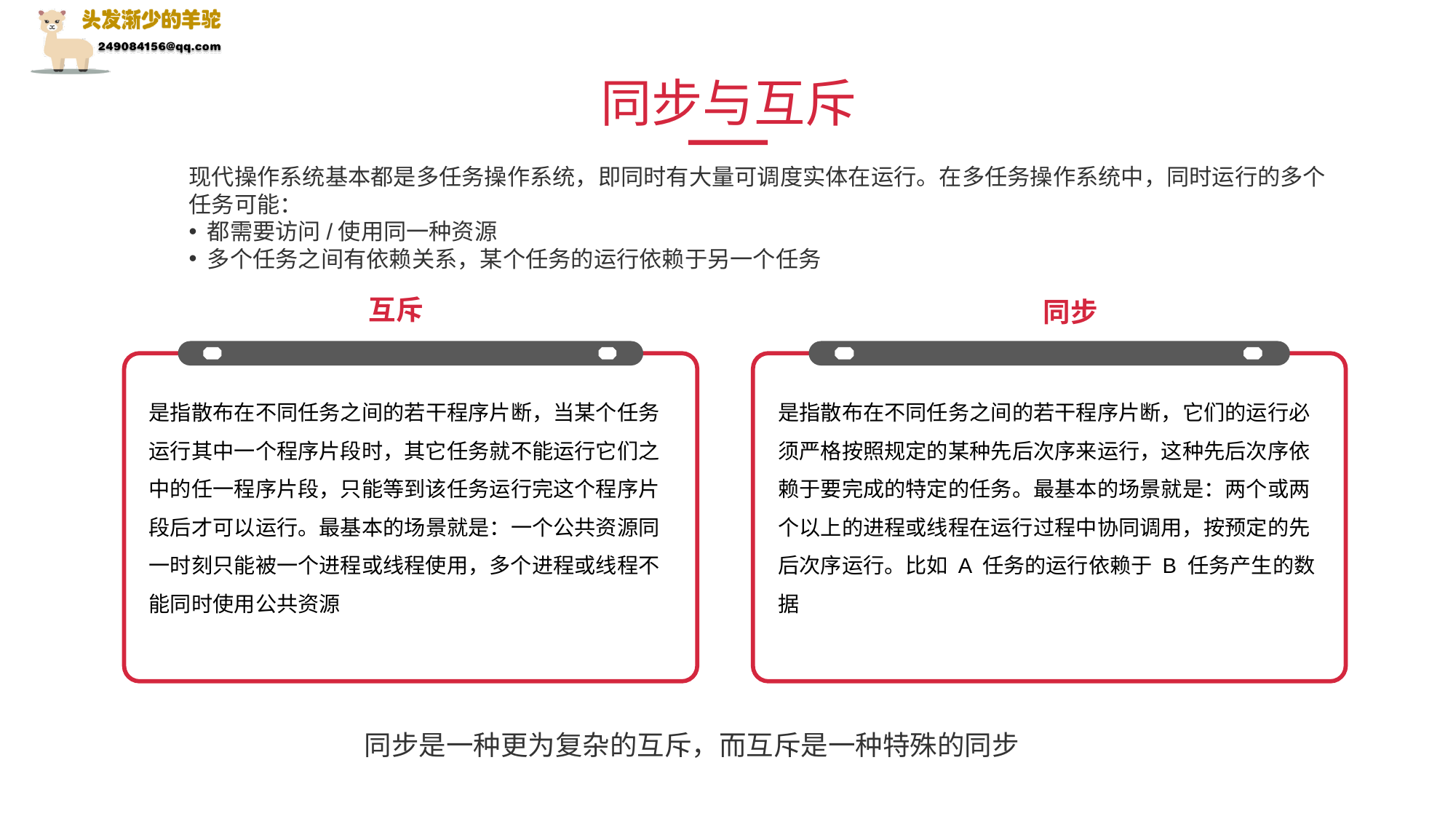

# 同步与互斥

现代操作系统基本都是多任务操作系统，即同时有大量可调度实体在运行。在多任务操作系统中，同时运行的多个任务可能：
 都需要访问/使用同一种资源
 多个任务之间有依赖关系，某个任务的运行依赖于另一个任务
互斥
同步

是指散布在不同任务之间的若干程序片断，它们的运行必须严格按照规定的某种先后次序来运行，这种先后次序依赖于要完成的特定的任务。最基本的场景就是：两个或两个以上的进程或线程在运行过程中协同调用，按预定的先后次序运行。比如 A 任务的运行依赖于 B 任务产生的数据
是指散布在不同任务之间的若干程序片断，当某个任务运行其中一个程序片段时，其它任务就不能运行它们之中的任一程序片段，只能等到该任务运行完这个程序片段后才可以运行。最基本的场景就是：一个公共资源同一时刻只能被一个进程或线程使用，多个进程或线程不能同时使用公共资源
同步是一种更为复杂的互斥，而互斥是一种特殊的同步